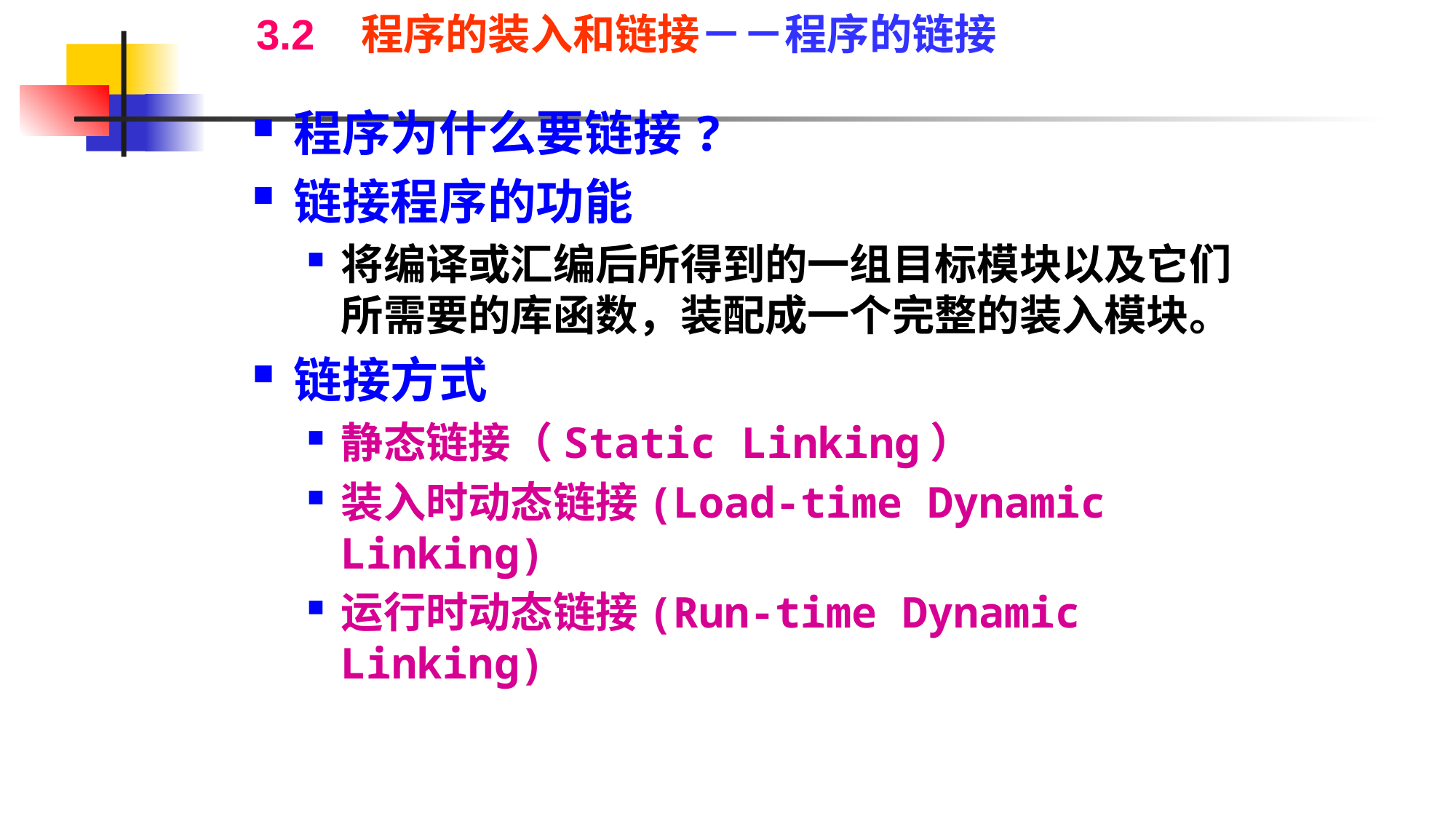

3.2   程序的装入和链接－－程序的链接
程序为什么要链接?
链接程序的功能
将编译或汇编后所得到的一组目标模块以及它们所需要的库函数，装配成一个完整的装入模块。
链接方式
静态链接（Static Linking）
装入时动态链接(Load-time Dynamic Linking)
运行时动态链接(Run-time Dynamic Linking)